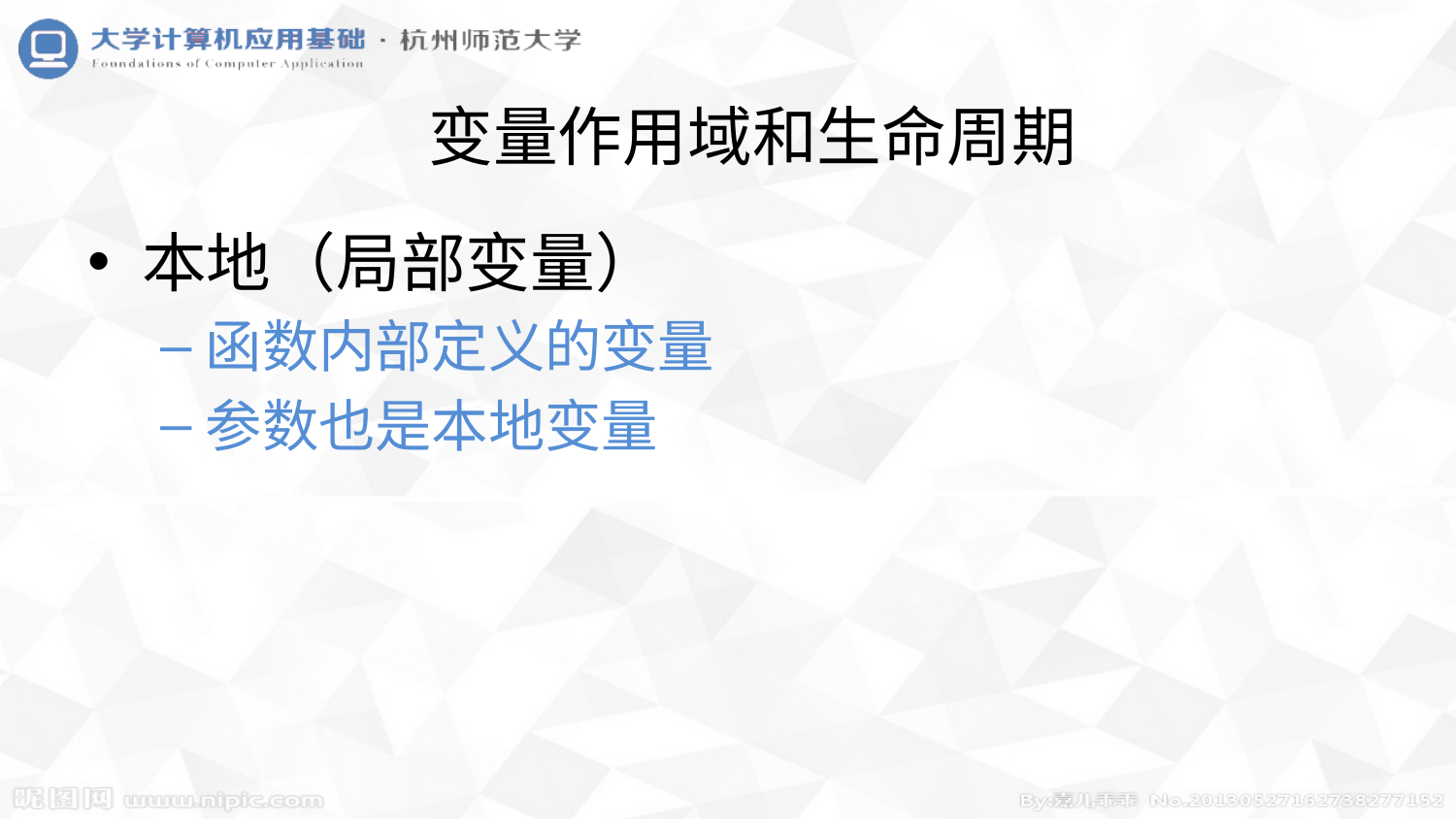

# 变量作用域和生命周期
本地（局部变量）
函数内部定义的变量
参数也是本地变量